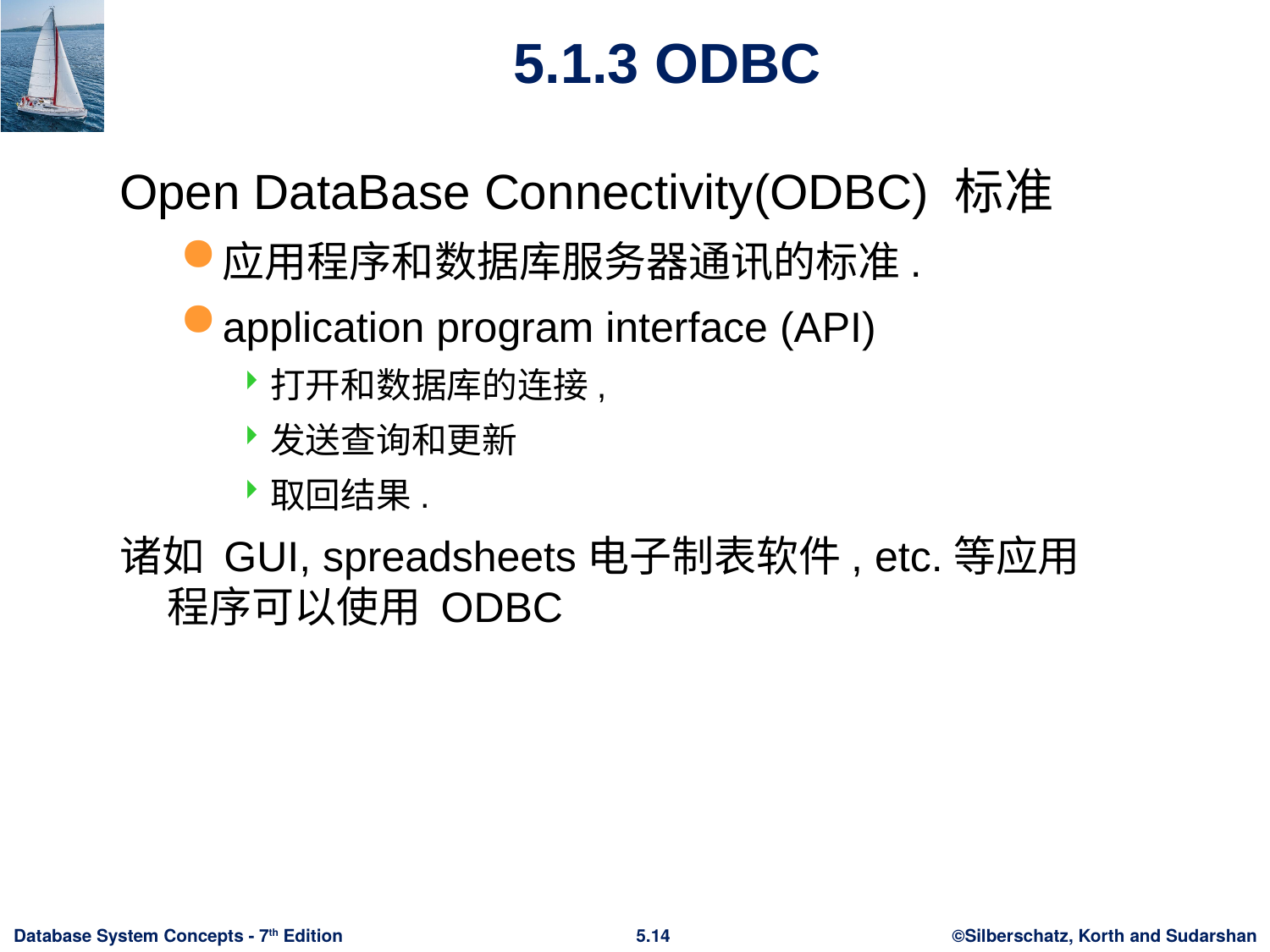

# 5.1.3 ODBC
Open DataBase Connectivity(ODBC) 标准
应用程序和数据库服务器通讯的标准.
application program interface (API)
打开和数据库的连接,
发送查询和更新
取回结果.
诸如 GUI, spreadsheets电子制表软件, etc.等应用程序可以使用 ODBC